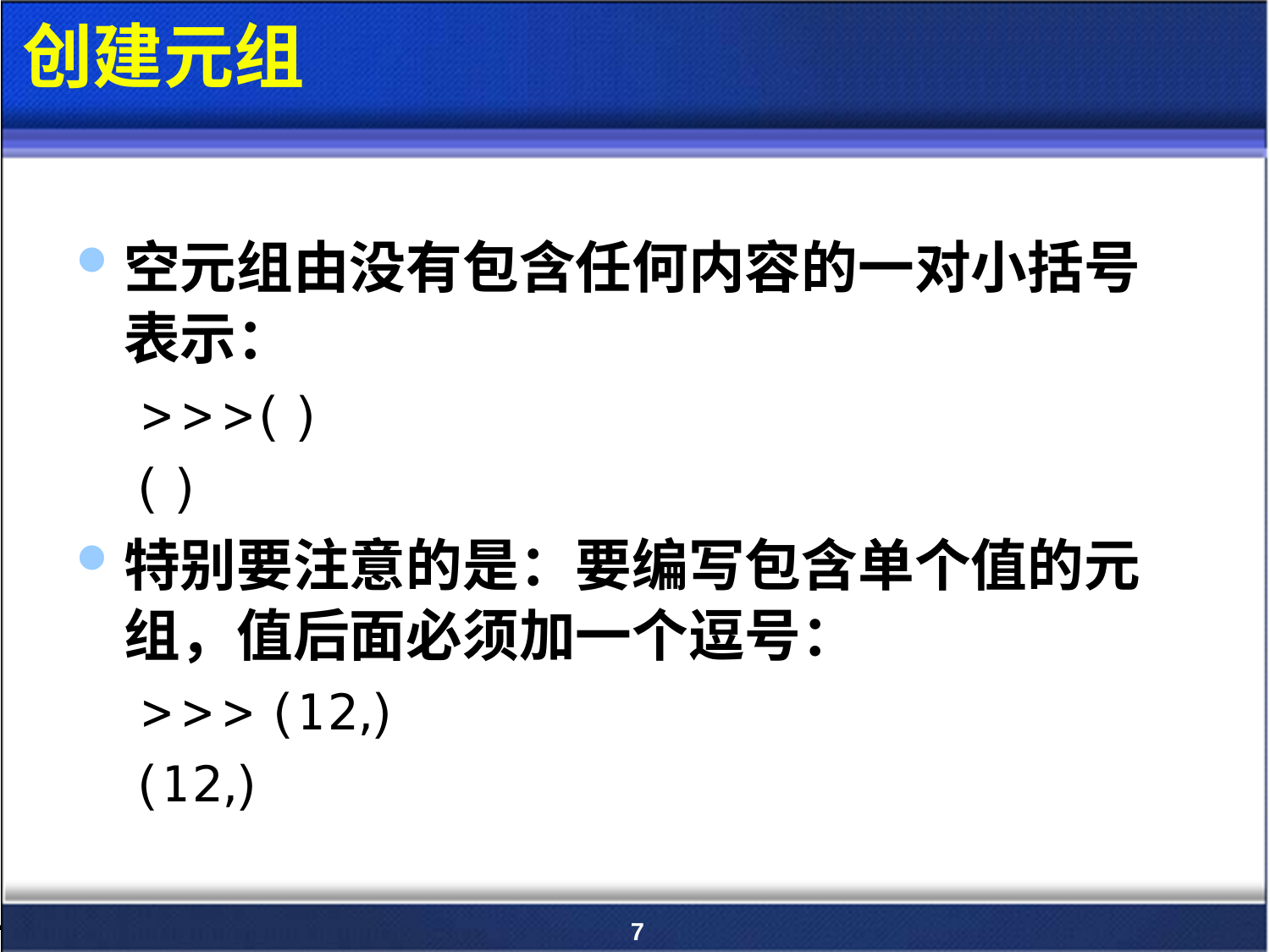

# 创建元组
空元组由没有包含任何内容的一对小括号表示：
>>>( )
( )
特别要注意的是：要编写包含单个值的元组，值后面必须加一个逗号：
>>> (12,)
(12,)

7